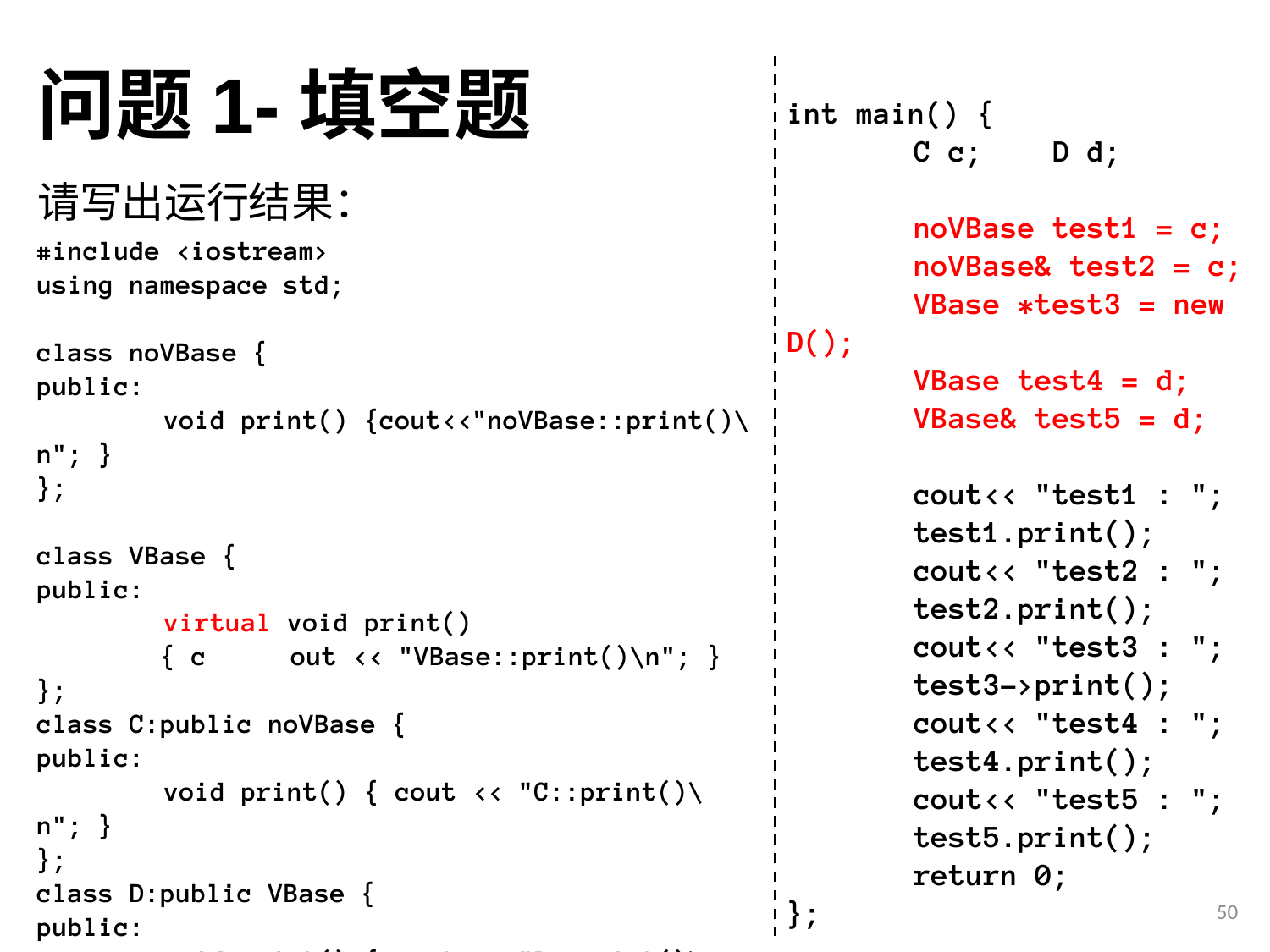

# 问题1-填空题
int main() {
	C c;    D d;

	noVBase test1 = c;
	noVBase& test2 = c;
	VBase *test3 = new D();
	VBase test4 = d;
	VBase& test5 = d;

	cout<< "test1 : ";
	test1.print();
	cout<< "test2 : ";
	test2.print();
	cout<< "test3 : ";
	test3->print();
	cout<< "test4 : ";
	test4.print();
	cout<< "test5 : ";
	test5.print();
	return 0;
};
请写出运行结果：
#include <iostream>
using namespace std;

class noVBase {
public:
	void print() {cout<<"noVBase::print()\n"; }
};

class VBase {
public:
	virtual void print()
        { c	out << "VBase::print()\n"; }
};
class C:public noVBase {
public:
	void print() { cout << "C::print()\n"; }
};
class D:public VBase {
public:
	void print() { cout << "D::print()\n"; }
};
50